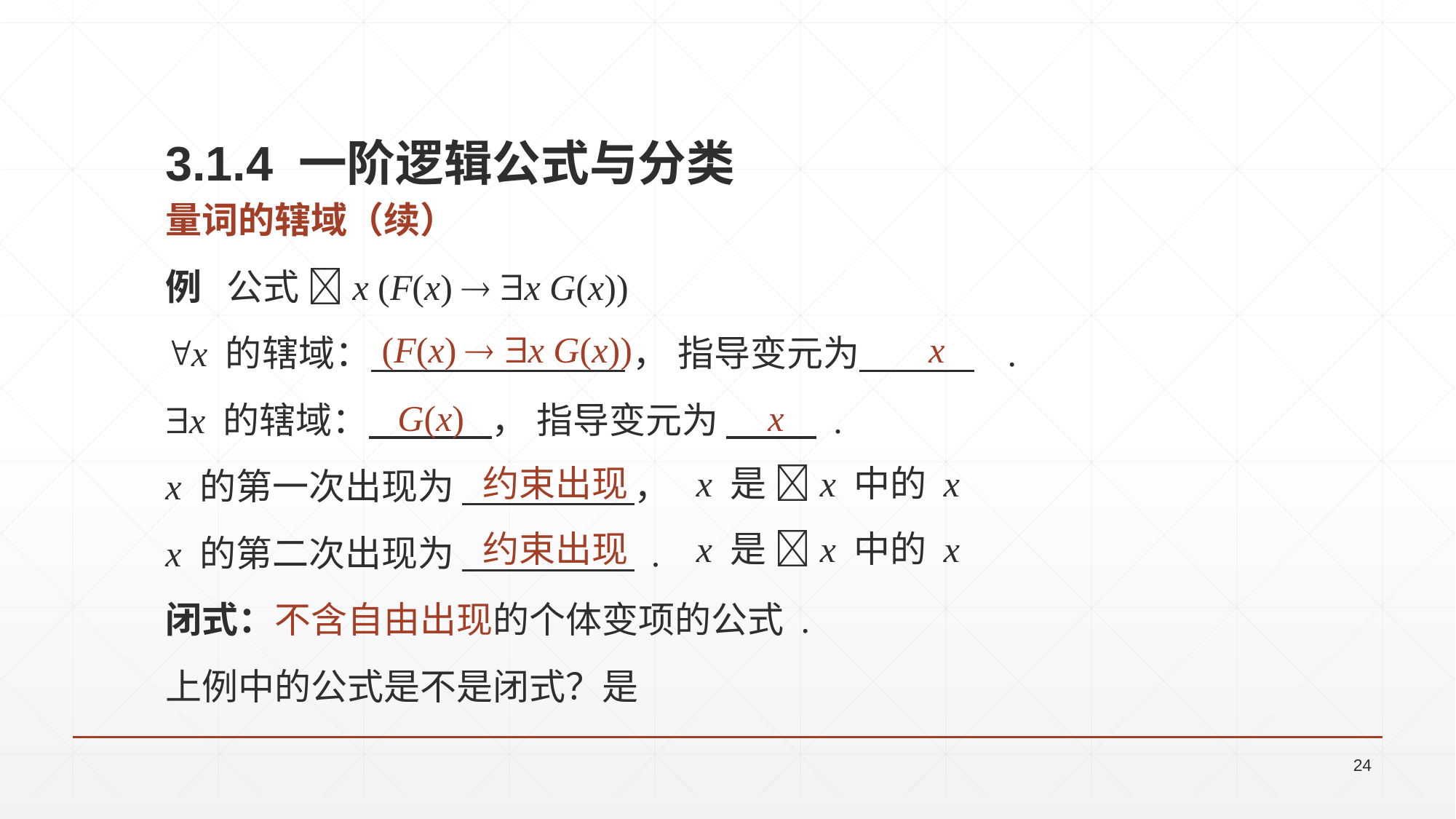

3.1.4 一阶逻辑公式与分类
量词的辖域（续）
例   公式 ∀x (F(x) → ∃x G(x))
∀x 的辖域：                                ， 指导变元为                 .
∃x 的辖域：               ， 指导变元为             .
x 的第一次出现为                      ，
x 的第二次出现为                       .
闭式：不含自由出现的个体变项的公式 .
上例中的公式是不是闭式？是
x
(F(x) → ∃x G(x))
x
G(x)
x 是 ∀x 中的 x
约束出现
x 是 ∃x 中的 x
约束出现
24